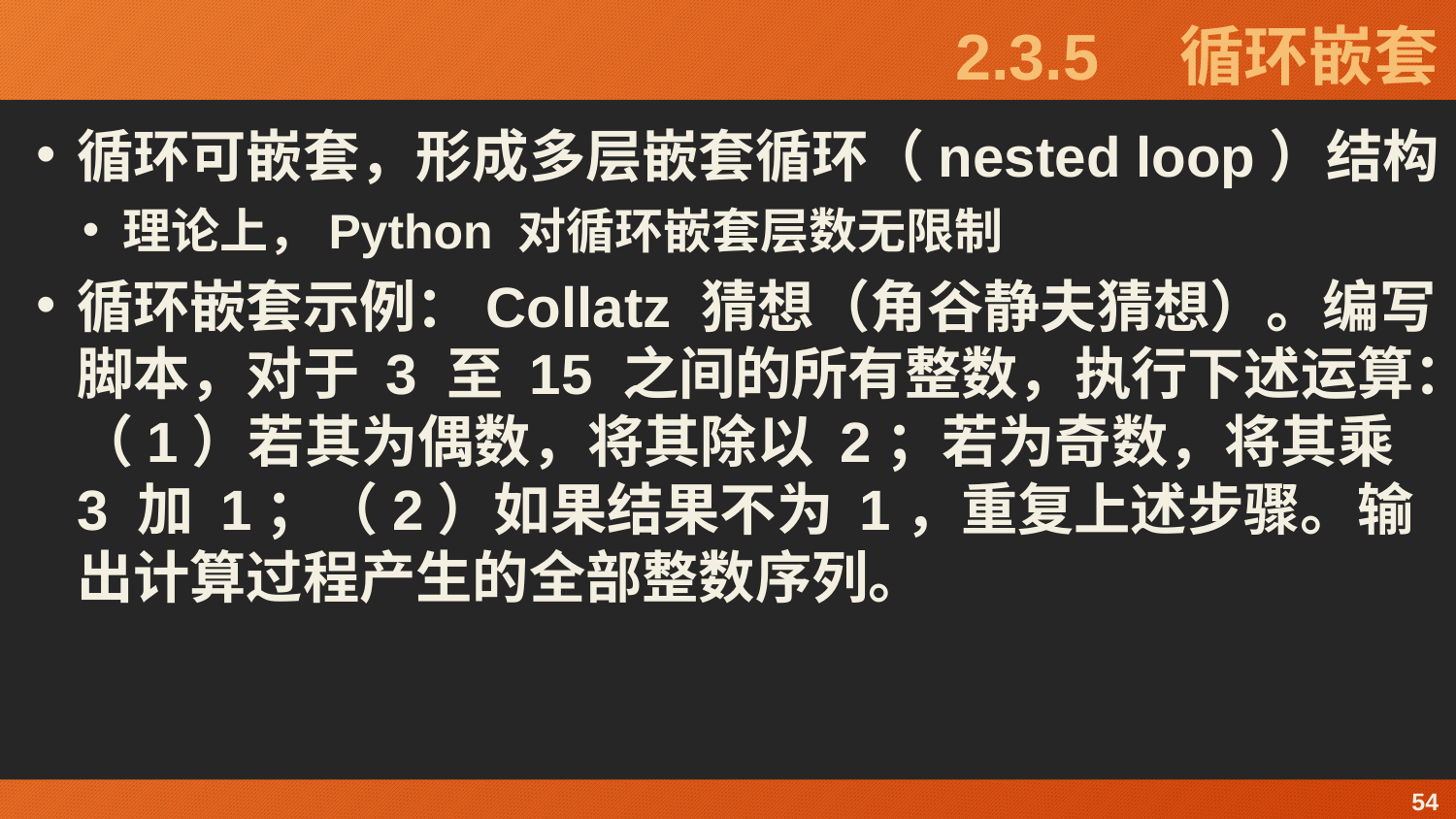

# 2.3.5　循环嵌套
循环可嵌套，形成多层嵌套循环（nested loop）结构
理论上，Python 对循环嵌套层数无限制
循环嵌套示例：Collatz 猜想（角谷静夫猜想）。编写脚本，对于 3 至 15 之间的所有整数，执行下述运算：（1）若其为偶数，将其除以 2；若为奇数，将其乘 3 加 1；（2）如果结果不为 1，重复上述步骤。输出计算过程产生的全部整数序列。
54